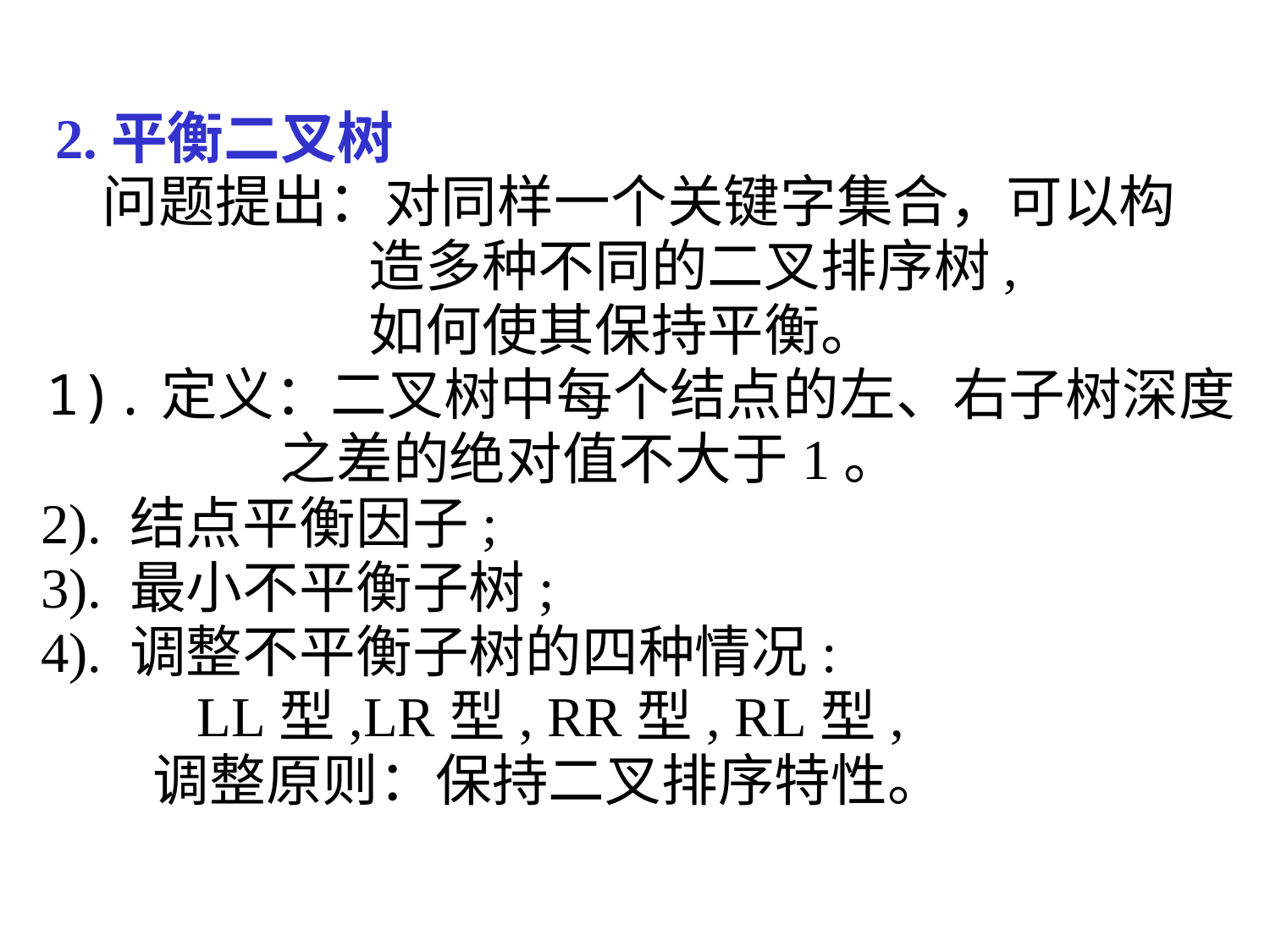

2.平衡二叉树
      问题提出：对同样一个关键字集合，可以构
                           造多种不同的二叉排序树,
                           如何使其保持平衡。
 1).定义：二叉树中每个结点的左、右子树深度
                    之差的绝对值不大于1。
  2). 结点平衡因子;
  3). 最小不平衡子树;
  4). 调整不平衡子树的四种情况:
             LL型,LR型, RR型, RL型,
          调整原则：保持二叉排序特性。